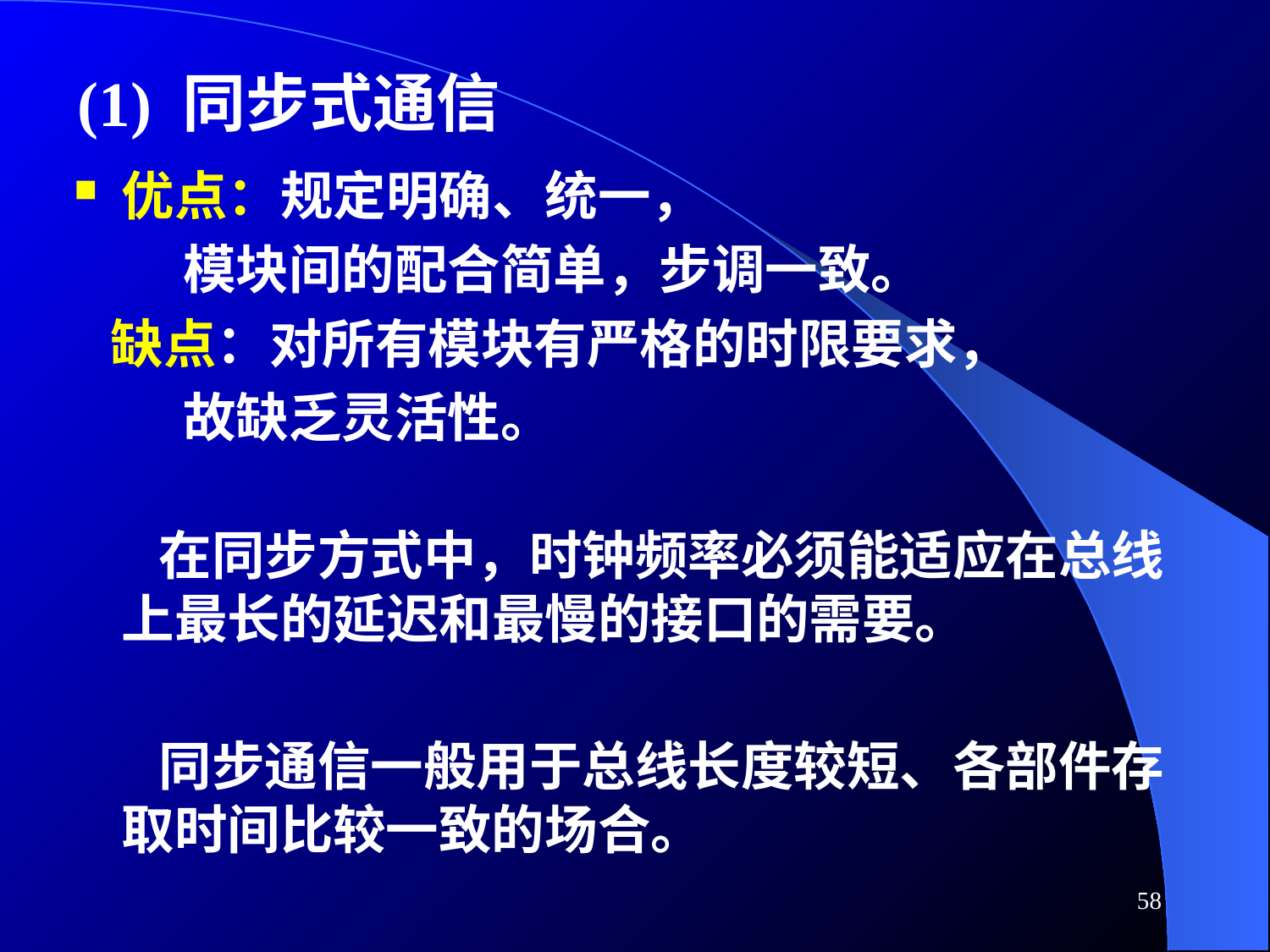

(1) 同步式通信
优点：规定明确、统一，
        模块间的配合简单，步调一致。
  缺点：对所有模块有严格的时限要求，
        故缺乏灵活性。

      在同步方式中，时钟频率必须能适应在总线上最长的延迟和最慢的接口的需要。

      同步通信一般用于总线长度较短、各部件存取时间比较一致的场合。

58